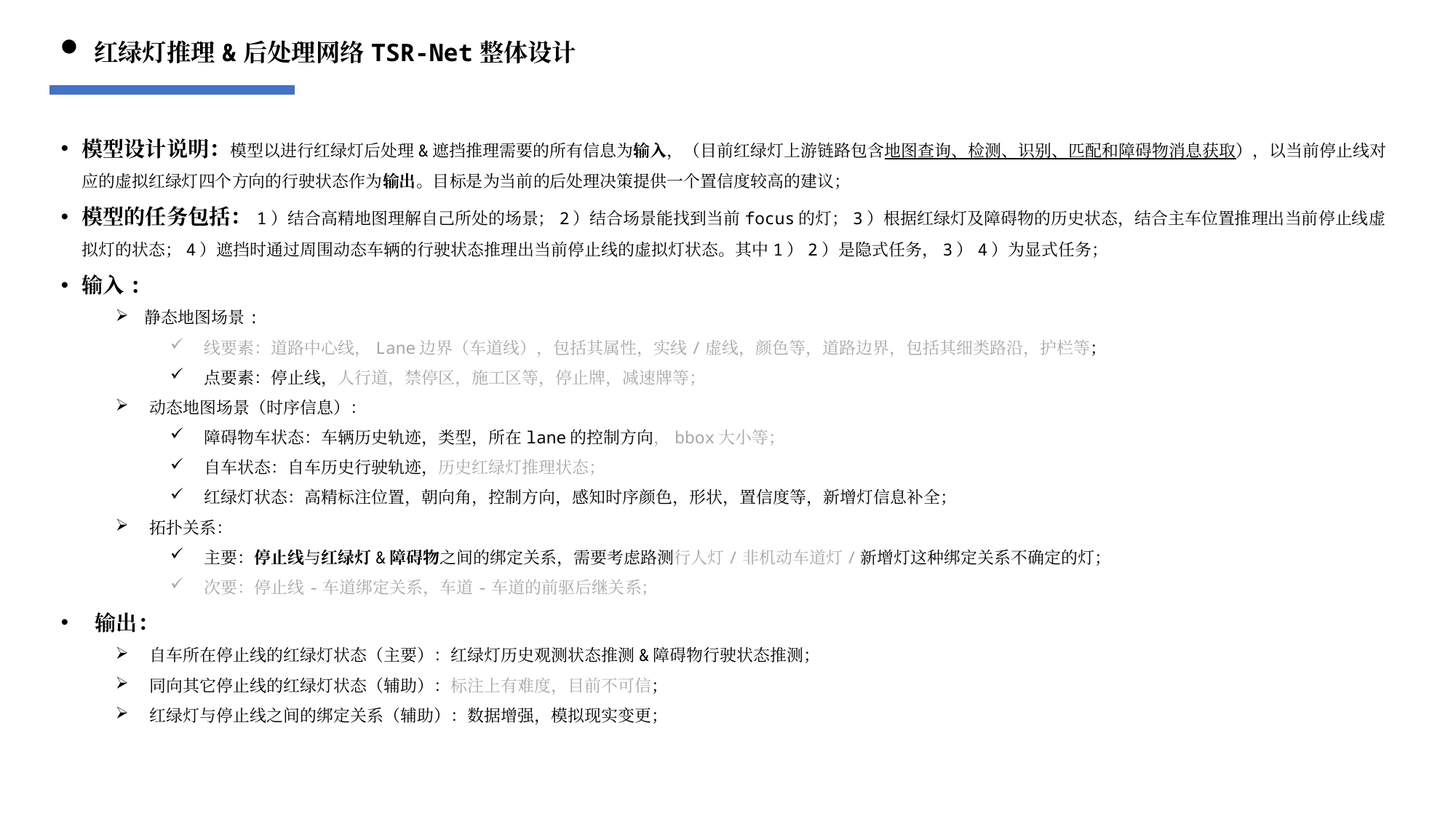

# 红绿灯推理&后处理网络TSR-Net整体设计
模型设计说明：模型以进行红绿灯后处理&遮挡推理需要的所有信息为输入，（目前红绿灯上游链路包含地图查询、检测、识别、匹配和障碍物消息获取），以当前停止线对应的虚拟红绿灯四个方向的行驶状态作为输出。目标是为当前的后处理决策提供一个置信度较高的建议；
模型的任务包括：1）结合高精地图理解自己所处的场景；2）结合场景能找到当前focus的灯；3）根据红绿灯及障碍物的历史状态，结合主车位置推理出当前停止线虚拟灯的状态；4）遮挡时通过周围动态车辆的行驶状态推理出当前停止线的虚拟灯状态。其中1）2）是隐式任务，3）4）为显式任务；
输入:
 静态地图场景:
线要素：道路中心线，Lane边界（车道线），包括其属性，实线/虚线，颜色等，道路边界，包括其细类路沿，护栏等；
点要素：停止线，人行道，禁停区，施工区等，停止牌，减速牌等；
动态地图场景（时序信息）：
障碍物车状态：车辆历史轨迹，类型，所在lane的控制方向，bbox大小等；
自车状态：自车历史行驶轨迹，历史红绿灯推理状态；
红绿灯状态：高精标注位置，朝向角，控制方向，感知时序颜色，形状，置信度等，新增灯信息补全；
拓扑关系：
主要：停止线与红绿灯&障碍物之间的绑定关系，需要考虑路测行人灯/非机动车道灯/新增灯这种绑定关系不确定的灯；
次要：停止线-车道绑定关系，车道-车道的前驱后继关系；
输出：
自车所在停止线的红绿灯状态（主要）：红绿灯历史观测状态推测&障碍物行驶状态推测；
同向其它停止线的红绿灯状态（辅助）：标注上有难度，目前不可信；
红绿灯与停止线之间的绑定关系（辅助）：数据增强，模拟现实变更；